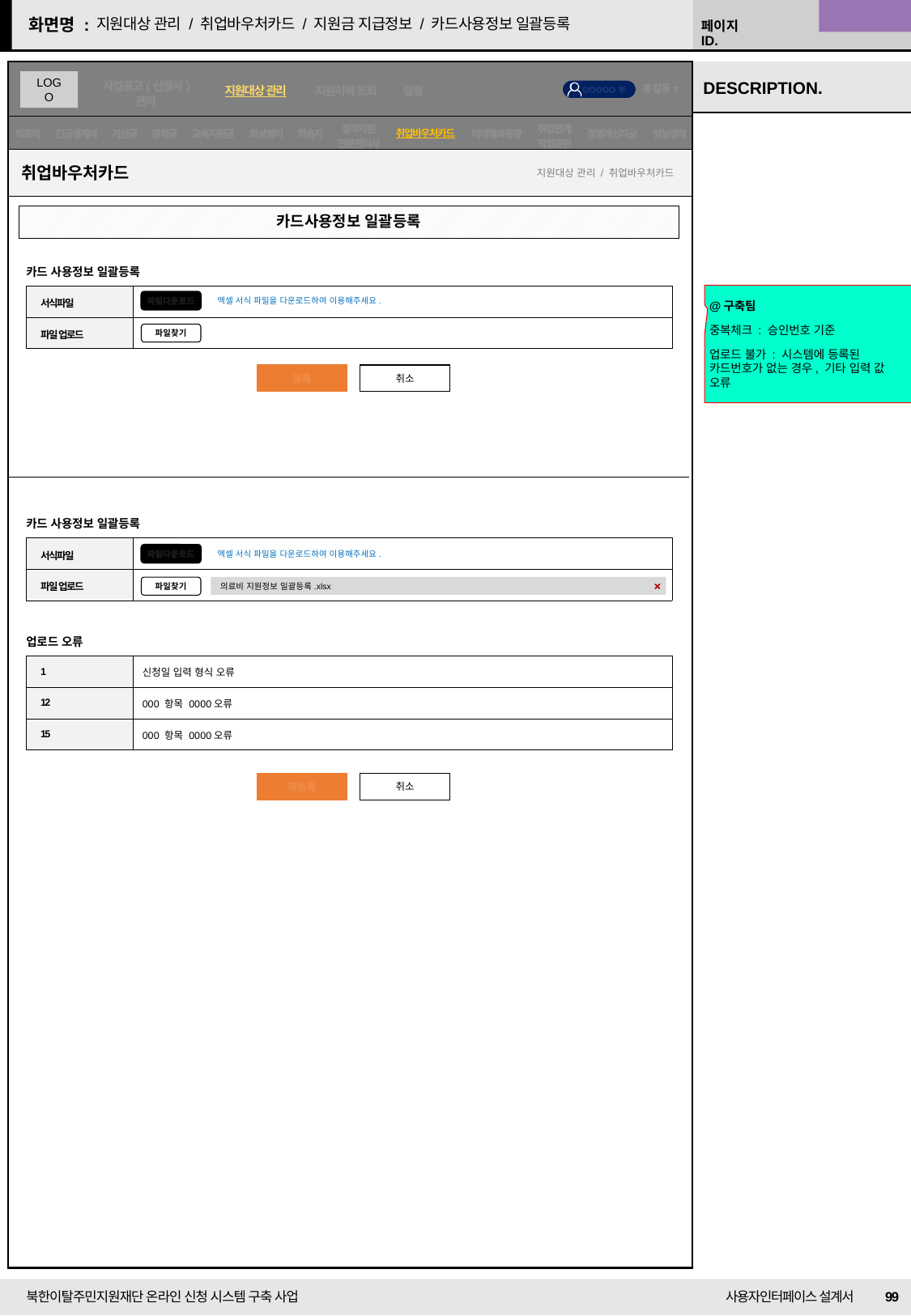

22/09/01 수정
지원대상 관리 / 취업바우처카드 / 지원금 지급정보 / 카드사용정보 일괄등록

취업바우처카드
취업바우처카드
지원대상 관리 / 취업바우처카드
카드사용정보 일괄등록
카드 사용정보 일괄등록
@구축팀
중복체크 : 승인번호 기준
업로드 불가 : 시스템에 등록된 카드번호가 없는 경우, 기타 입력 값 오류
| 서식파일 |  |
| --- | --- |
| 파일 업로드 |  |
엑셀 서식 파일을 다운로드하여 이용해주세요.
파일다운로드
파일찾기
등록
취소
카드 사용정보 일괄등록
| 서식파일 |  |
| --- | --- |
| 파일 업로드 |  |
엑셀 서식 파일을 다운로드하여 이용해주세요.
파일다운로드
의료비 지원정보 일괄등록.xlsx
+
파일찾기
업로드 오류
| 1 | 신청일 입력 형식 오류 |
| --- | --- |
| 12 | 000 항목 0000오류 |
| 15 | 000 항목 0000오류 |
재등록
취소
99